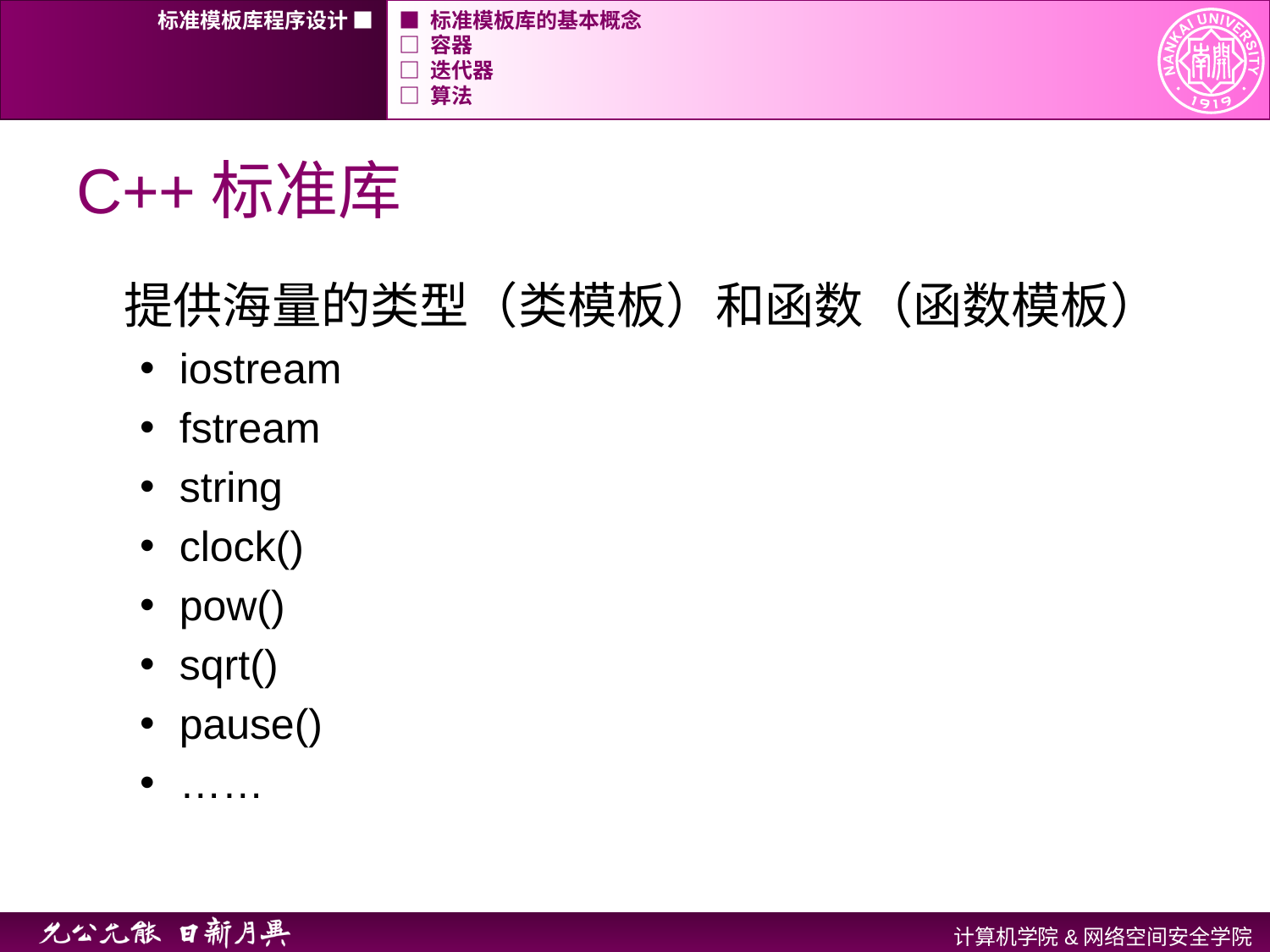

标准模板库程序设计 ■
■ 标准模板库的基本概念

□ 容器

□ 迭代器

□ 算法
# C++标准库
提供海量的类型（类模板）和函数（函数模板）
iostream
fstream
string
clock()
pow()
sqrt()
pause()
……